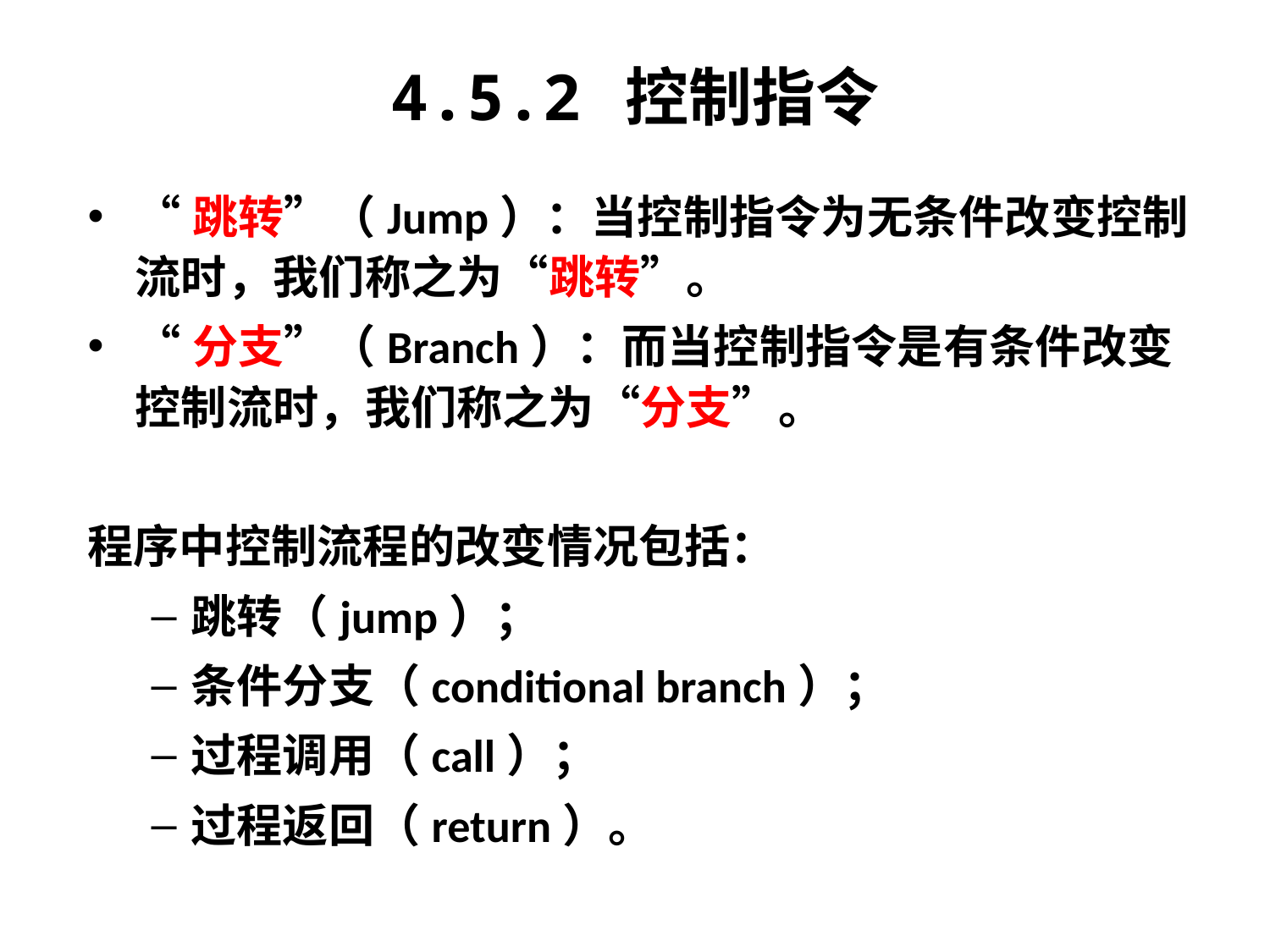

# 4.5.2  控制指令
“跳转”（Jump）：当控制指令为无条件改变控制流时，我们称之为“跳转”。
“分支”（Branch）：而当控制指令是有条件改变控制流时，我们称之为“分支”。

程序中控制流程的改变情况包括：
跳转（jump）；
条件分支（conditional branch）；
过程调用（call）；
过程返回（return）。